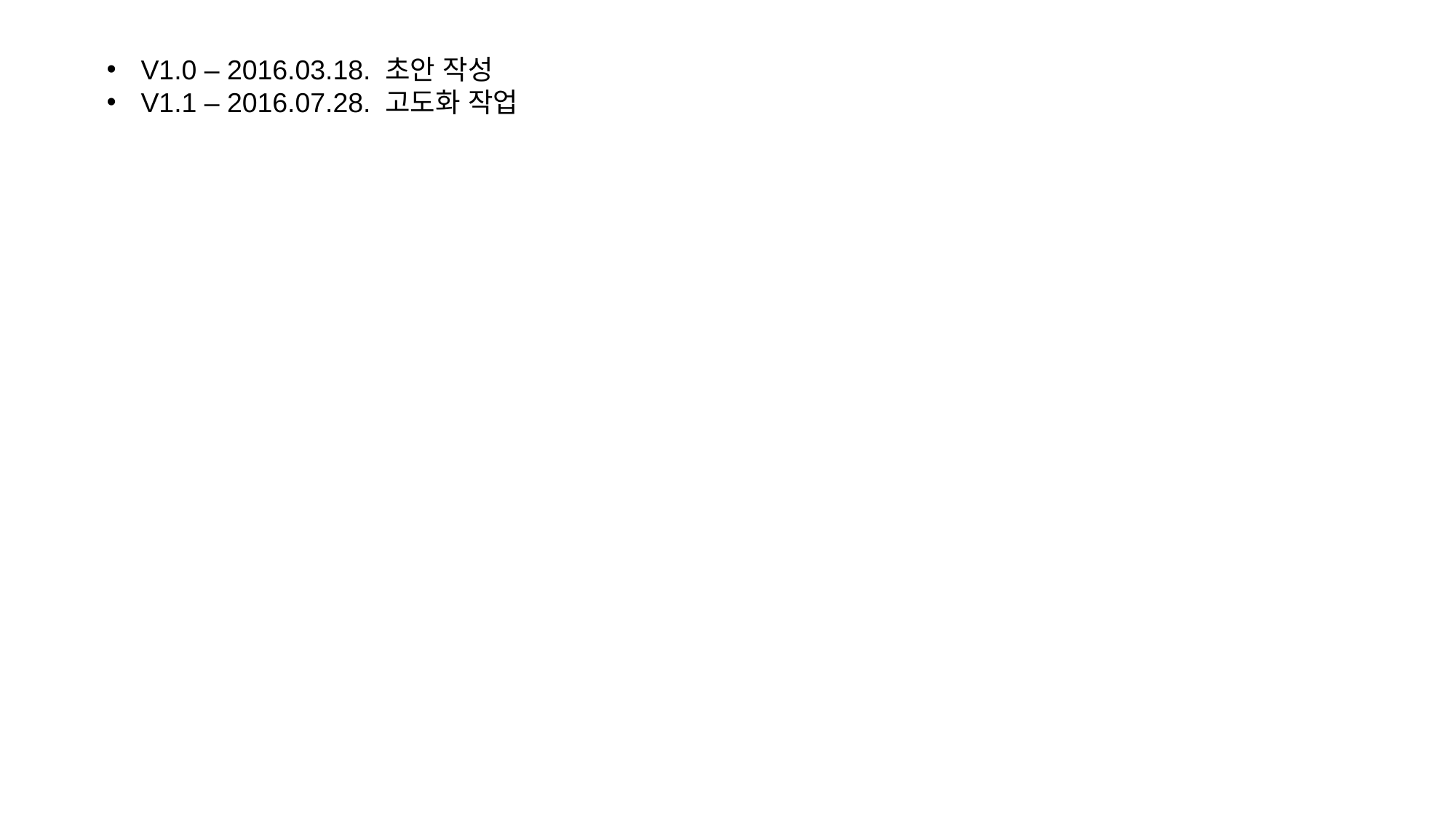

V1.0 – 2016.03.18. 초안 작성
V1.1 – 2016.07.28. 고도화 작업